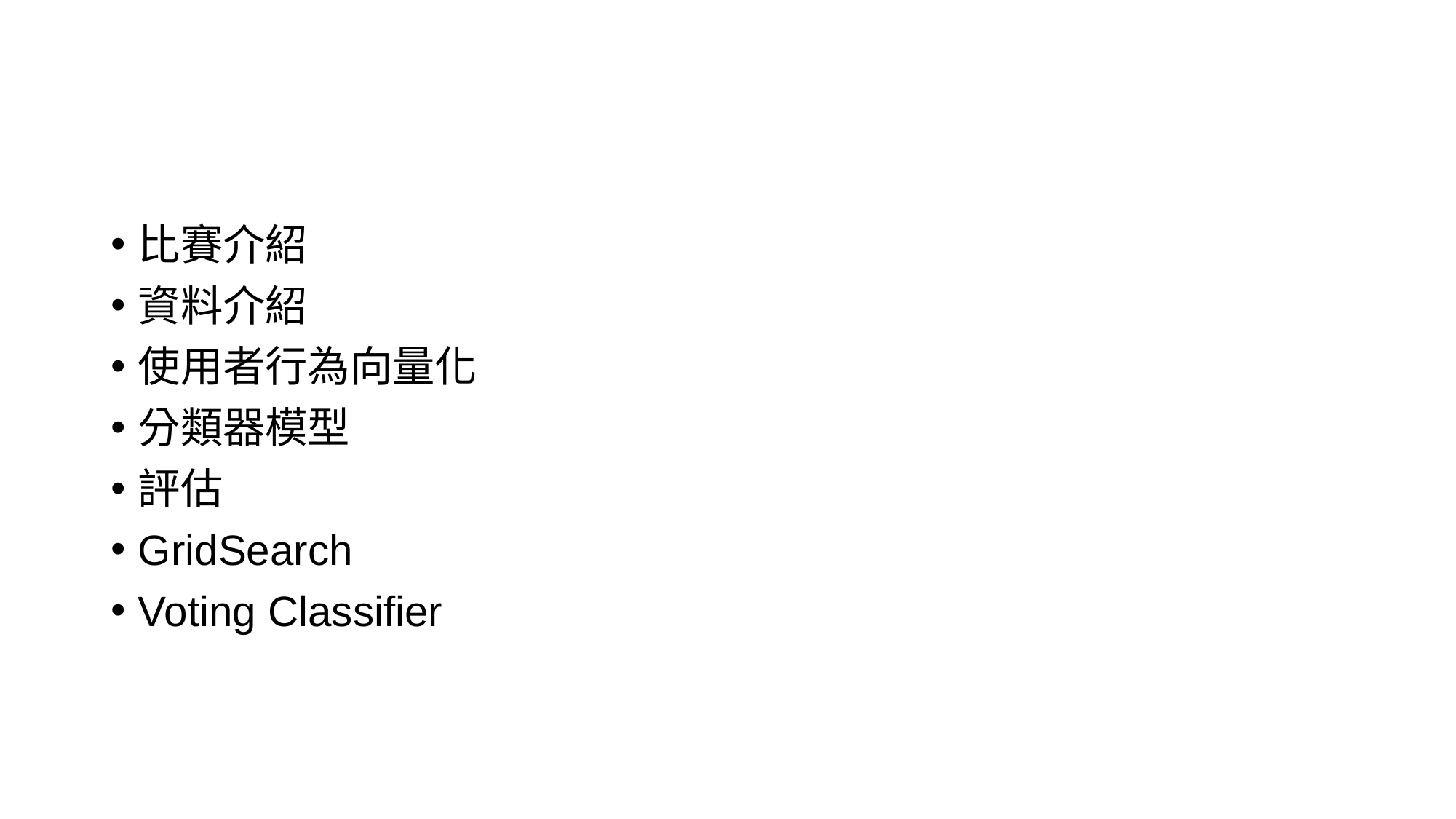

#
比賽介紹
資料介紹
使用者行為向量化
分類器模型
評估
GridSearch
Voting Classifier